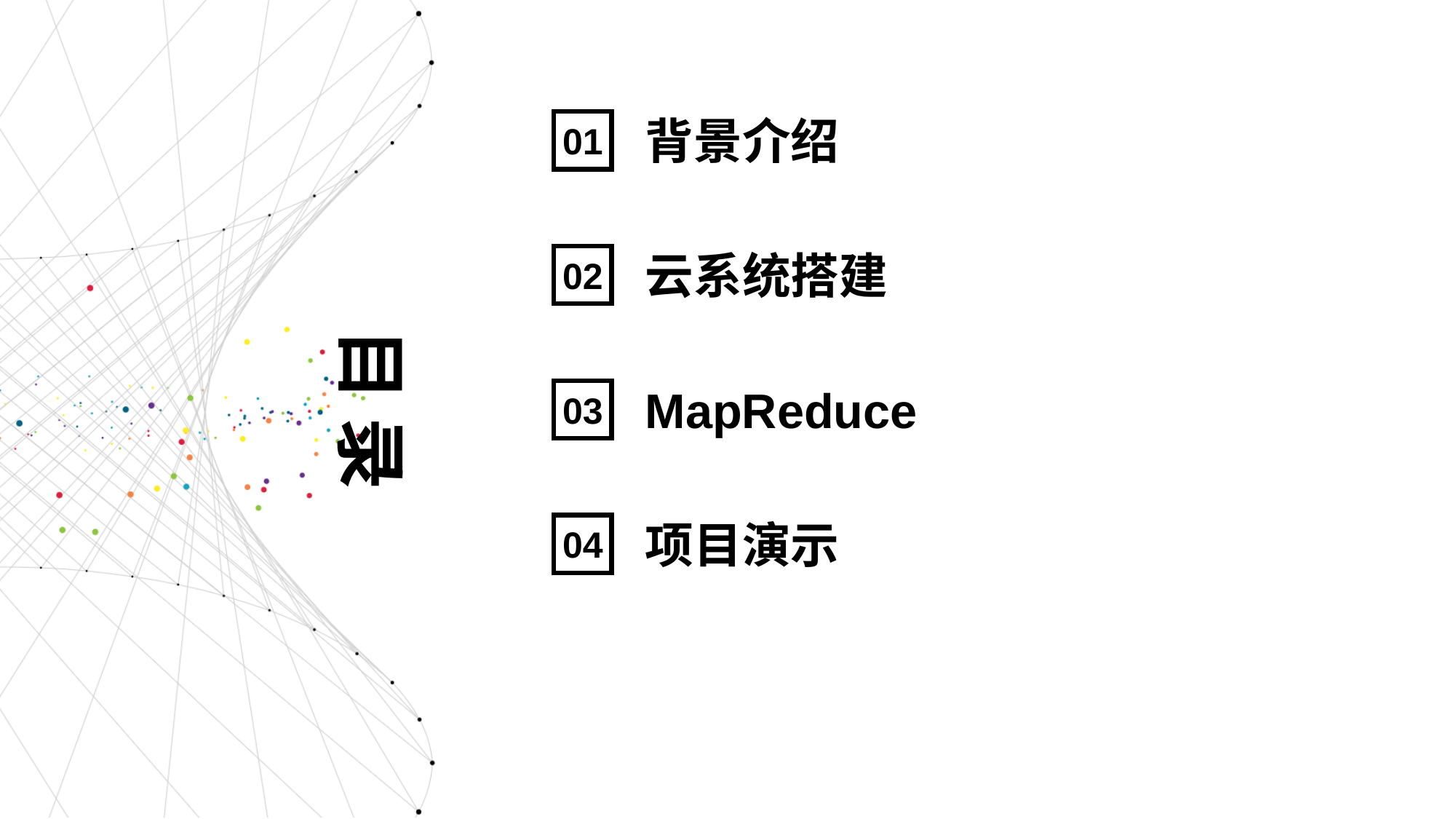

背景介绍

01
云系统搭建

02
目 录
MapReduce

03
项目演示

04